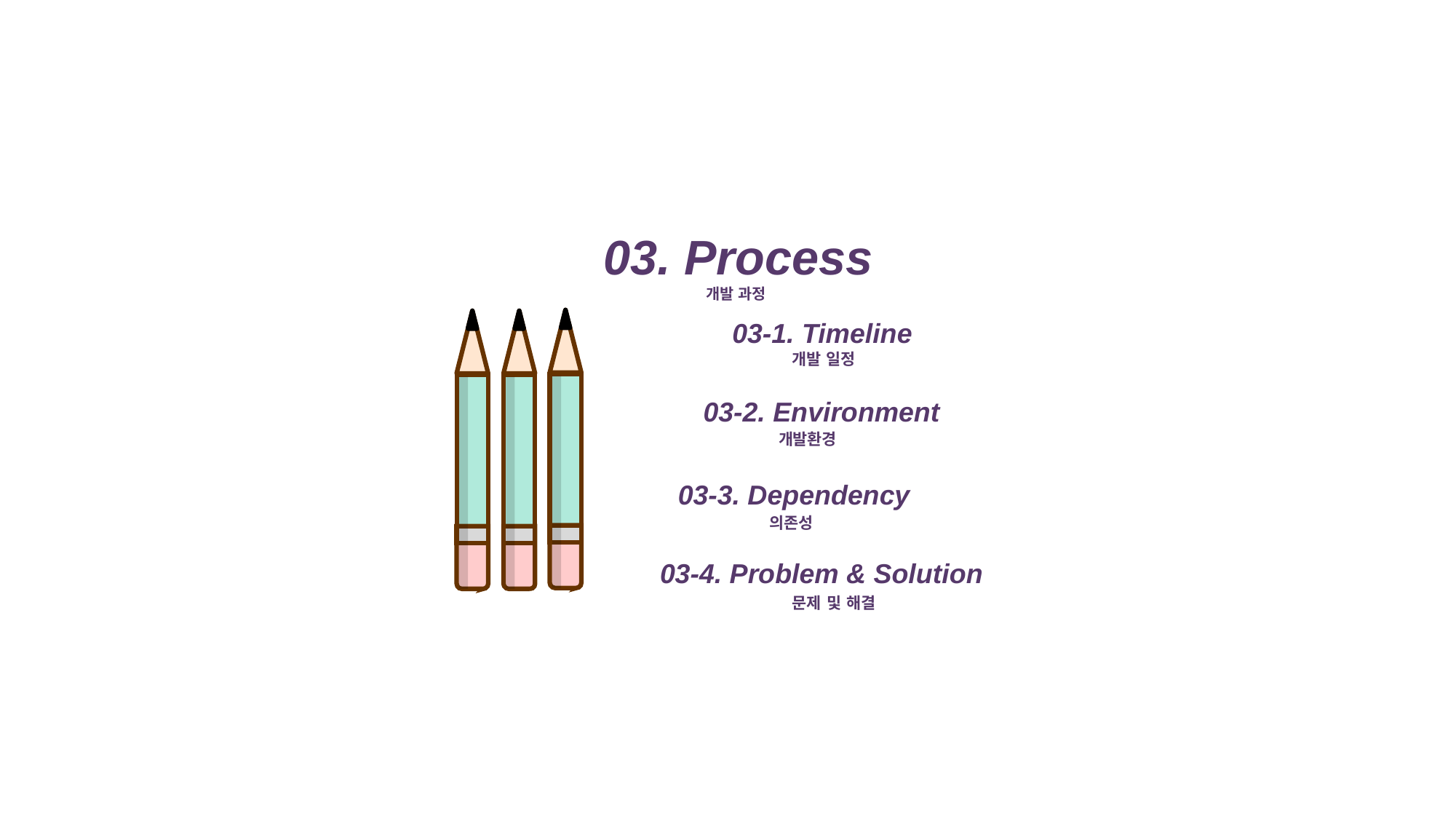

03. Process
개발 과정

03-1. Timeline

개발 일정
03-2. Environment
개발환경
03-3. Dependency
의존성
03-4. Problem & Solution
문제 및 해결